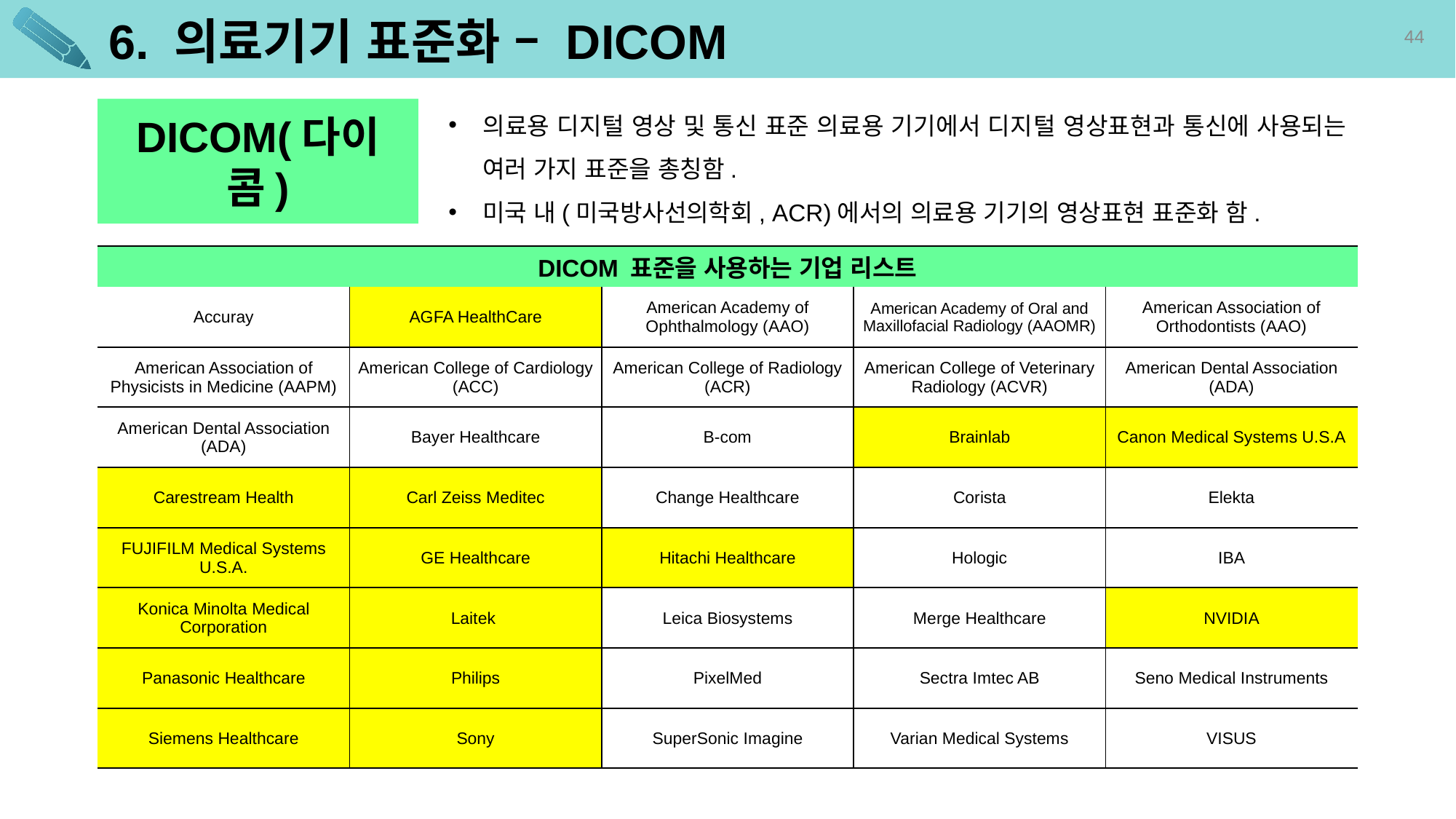

# 6. 의료기기 표준화 – DICOM
DICOM(다이콤)
의료용 디지털 영상 및 통신 표준 의료용 기기에서 디지털 영상표현과 통신에 사용되는 여러 가지 표준을 총칭함.
미국 내(미국방사선의학회, ACR)에서의 의료용 기기의 영상표현 표준화 함.
| DICOM 표준을 사용하는 기업 리스트 |  |  |  |  |
| --- | --- | --- | --- | --- |
| Accuray | AGFA HealthCare | American Academy of Ophthalmology (AAO) | American Academy of Oral and Maxillofacial Radiology (AAOMR) | American Association of Orthodontists (AAO) |
| American Association of Physicists in Medicine (AAPM) | American College of Cardiology (ACC) | American College of Radiology (ACR) | American College of Veterinary Radiology (ACVR) | American Dental Association (ADA) |
| American Dental Association (ADA) | Bayer Healthcare | B-com | Brainlab | Canon Medical Systems U.S.A |
| Carestream Health | Carl Zeiss Meditec | Change Healthcare | Corista | Elekta |
| FUJIFILM Medical Systems U.S.A. | GE Healthcare | Hitachi Healthcare | Hologic | IBA |
| Konica Minolta Medical Corporation | Laitek | Leica Biosystems | Merge Healthcare | NVIDIA |
| Panasonic Healthcare | Philips | PixelMed | Sectra Imtec AB | Seno Medical Instruments |
| Siemens Healthcare | Sony | SuperSonic Imagine | Varian Medical Systems | VISUS |